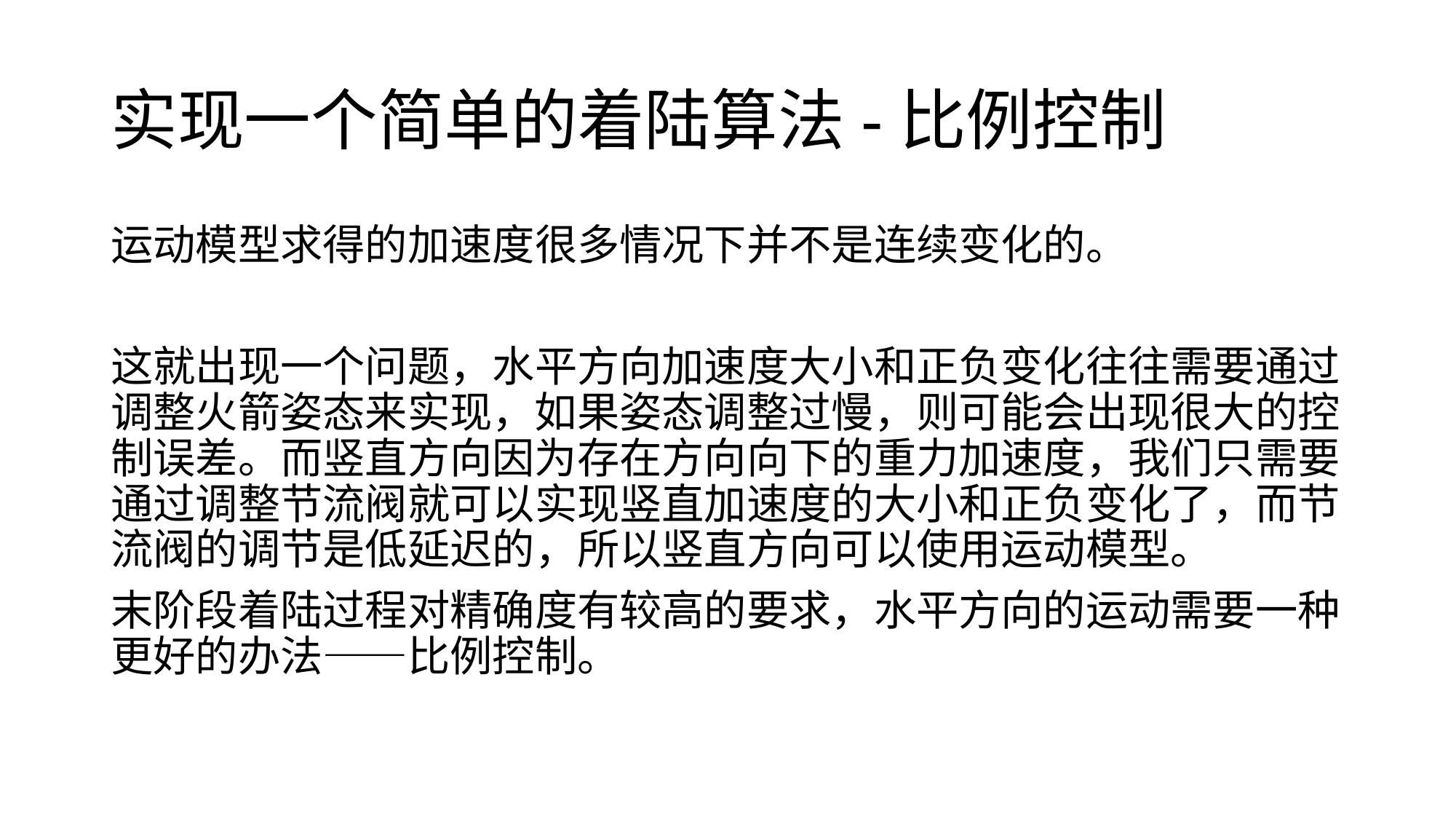

# 实现一个简单的着陆算法-比例控制
运动模型求得的加速度很多情况下并不是连续变化的。

这就出现一个问题，水平方向加速度大小和正负变化往往需要通过调整火箭姿态来实现，如果姿态调整过慢，则可能会出现很大的控制误差。而竖直方向因为存在方向向下的重力加速度，我们只需要通过调整节流阀就可以实现竖直加速度的大小和正负变化了，而节流阀的调节是低延迟的，所以竖直方向可以使用运动模型。
末阶段着陆过程对精确度有较高的要求，水平方向的运动需要一种更好的办法——比例控制。